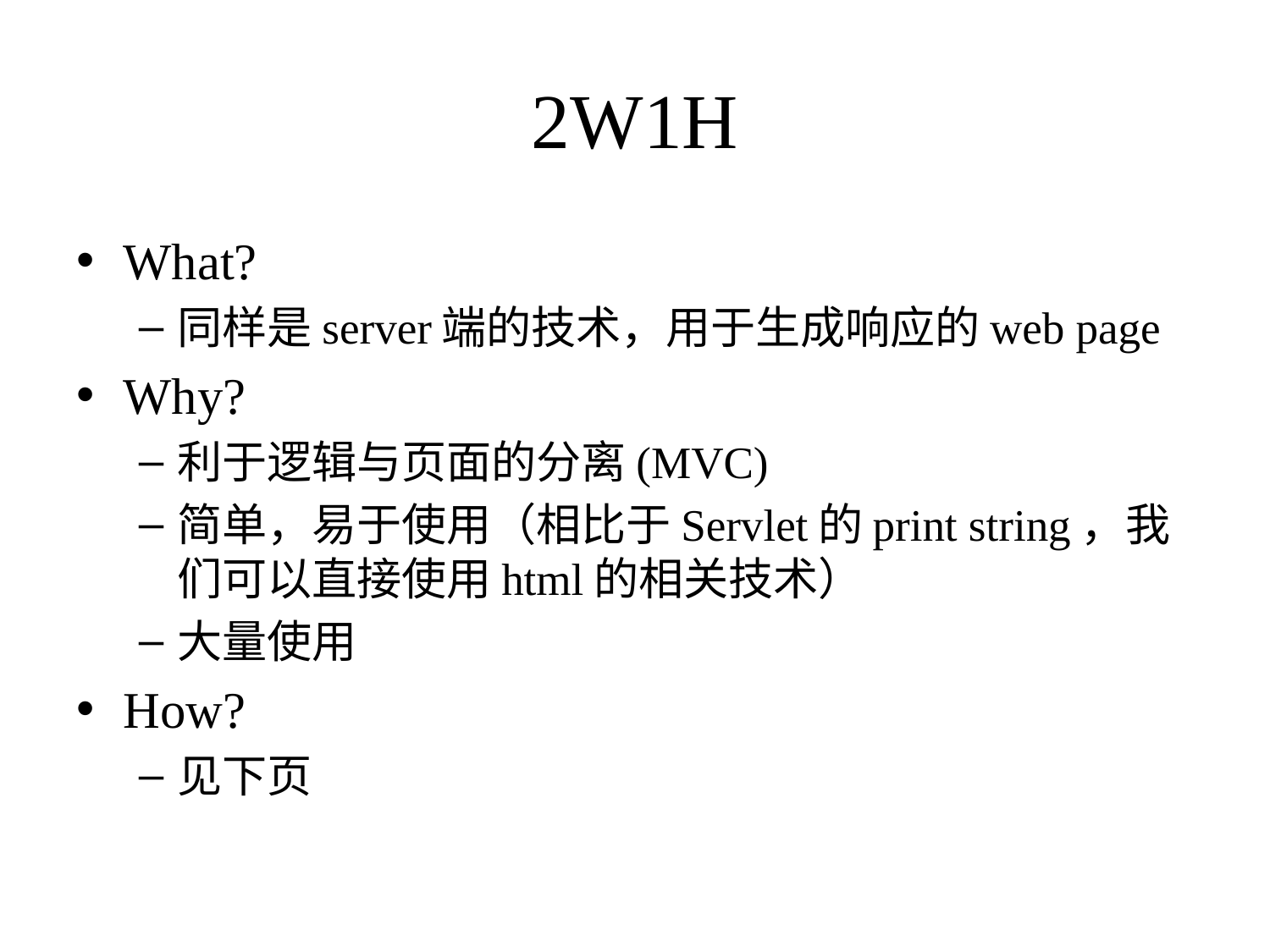

# 2W1H
What?
同样是server端的技术，用于生成响应的web page
Why?
利于逻辑与页面的分离(MVC)
简单，易于使用（相比于Servlet的print string，我们可以直接使用html的相关技术）
大量使用
How?
见下页